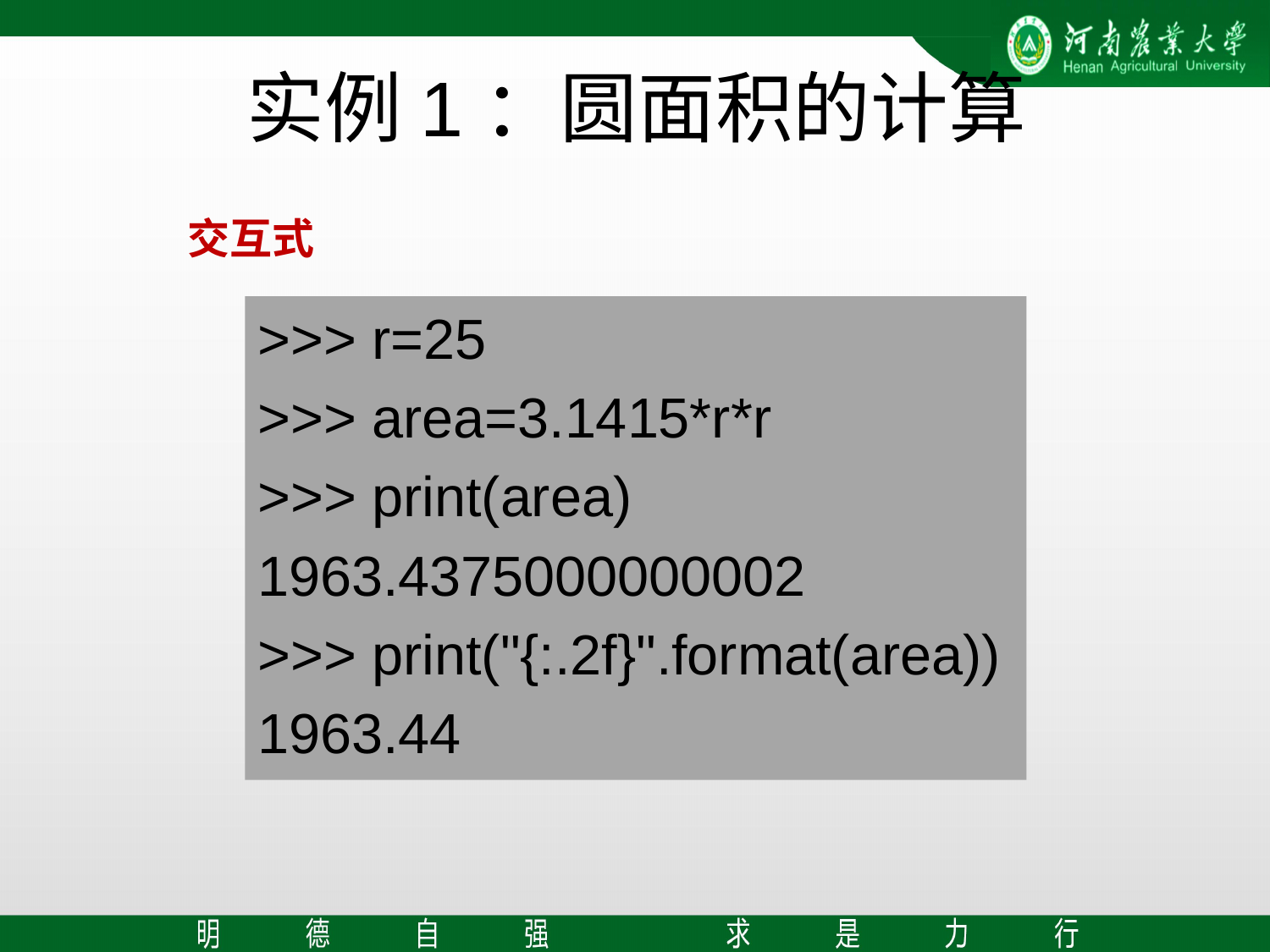

# 实例1：圆面积的计算
交互式
>>> r=25
>>> area=3.1415*r*r
>>> print(area)
1963.4375000000002
>>> print("{:.2f}".format(area))
1963.44